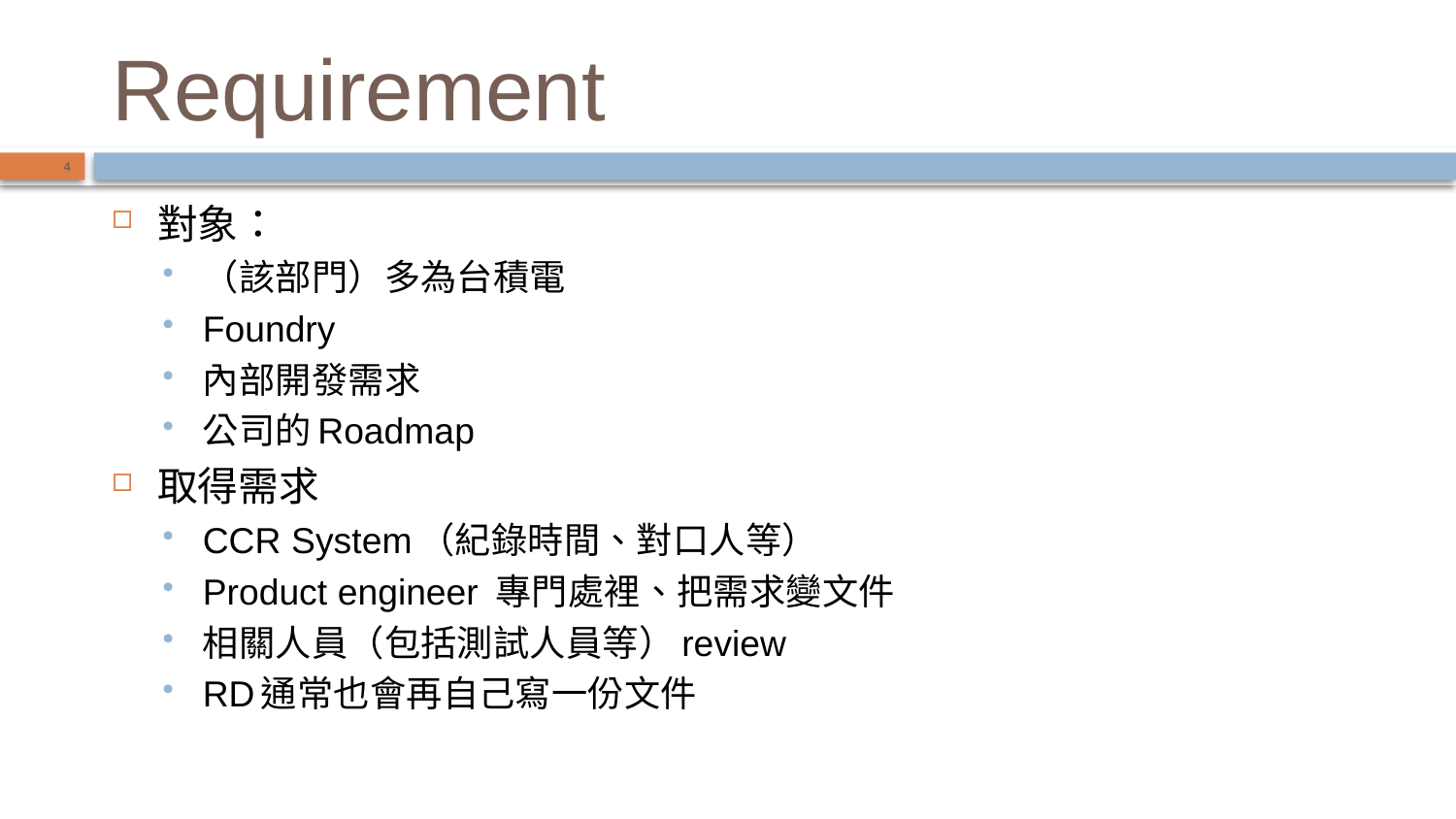

# Requirement
4
對象：
（該部門）多為台積電
Foundry
內部開發需求
公司的Roadmap
取得需求
CCR System（紀錄時間、對口人等）
Product engineer 專門處裡、把需求變文件
相關人員（包括測試人員等）review
RD通常也會再自己寫一份文件